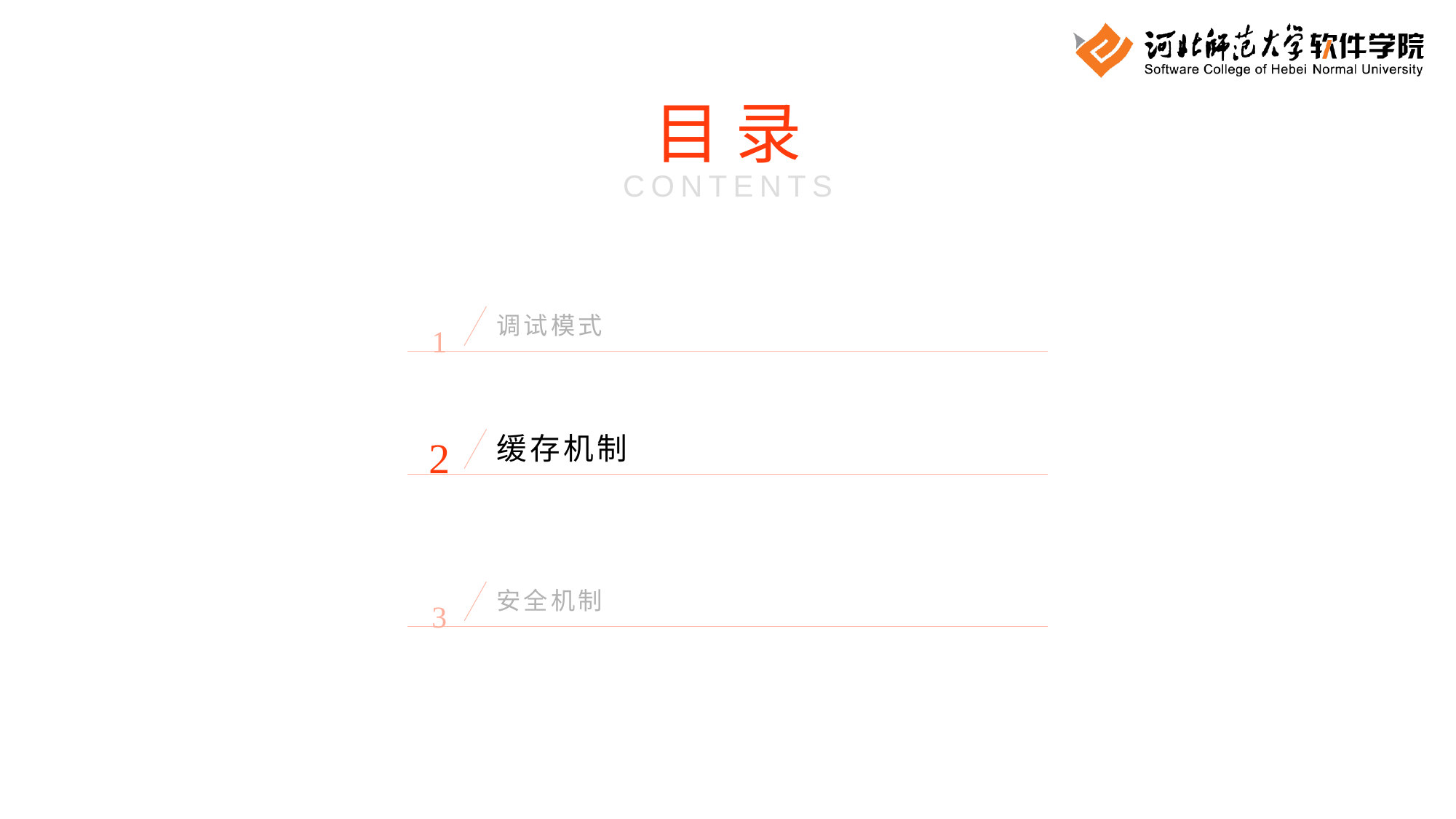

目 录
CONTENTS
1
调试模式
2
缓存机制
3
安全机制